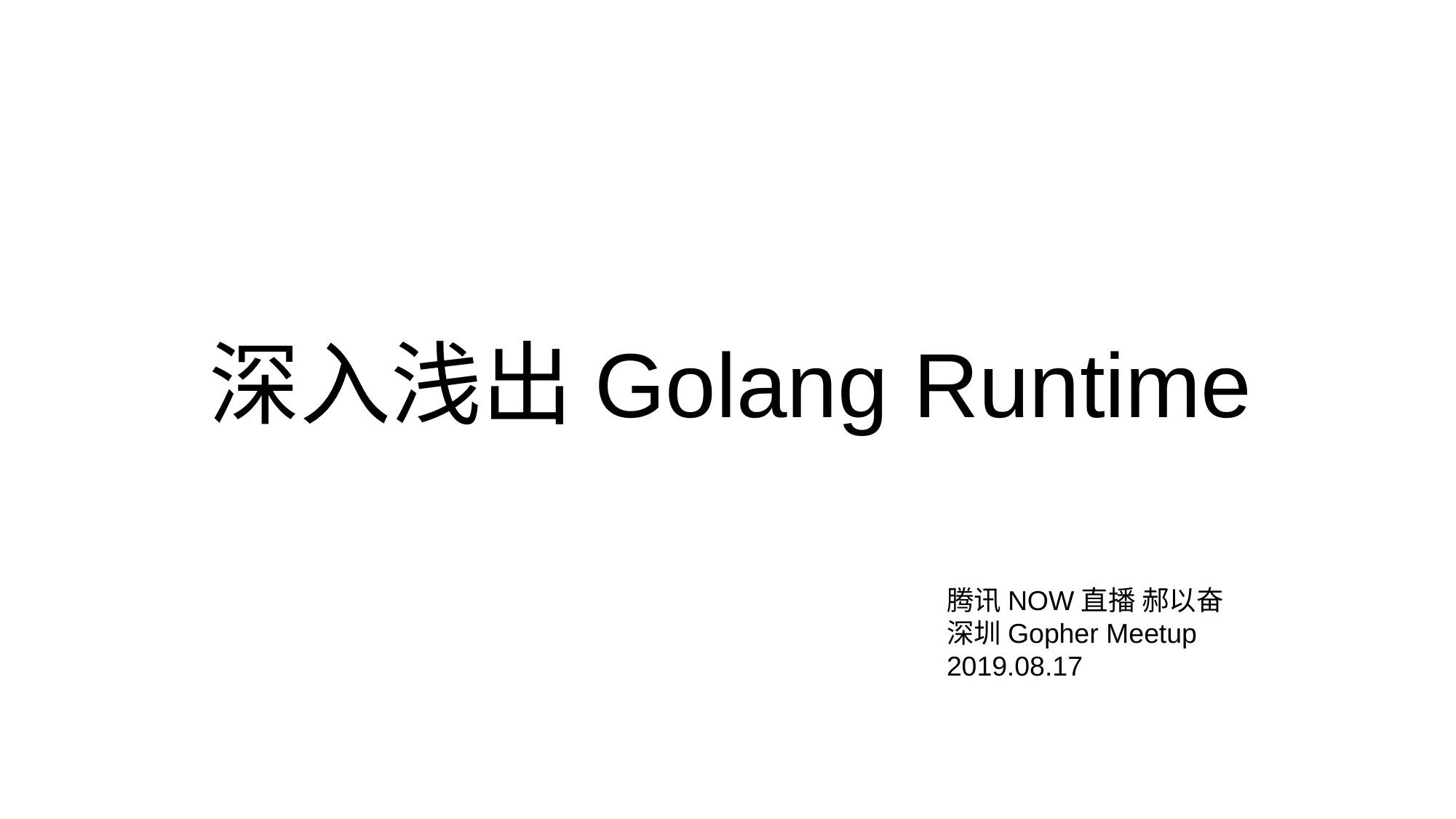

# 深入浅出Golang Runtime
腾讯NOW直播 郝以奋
深圳Gopher Meetup
2019.08.17